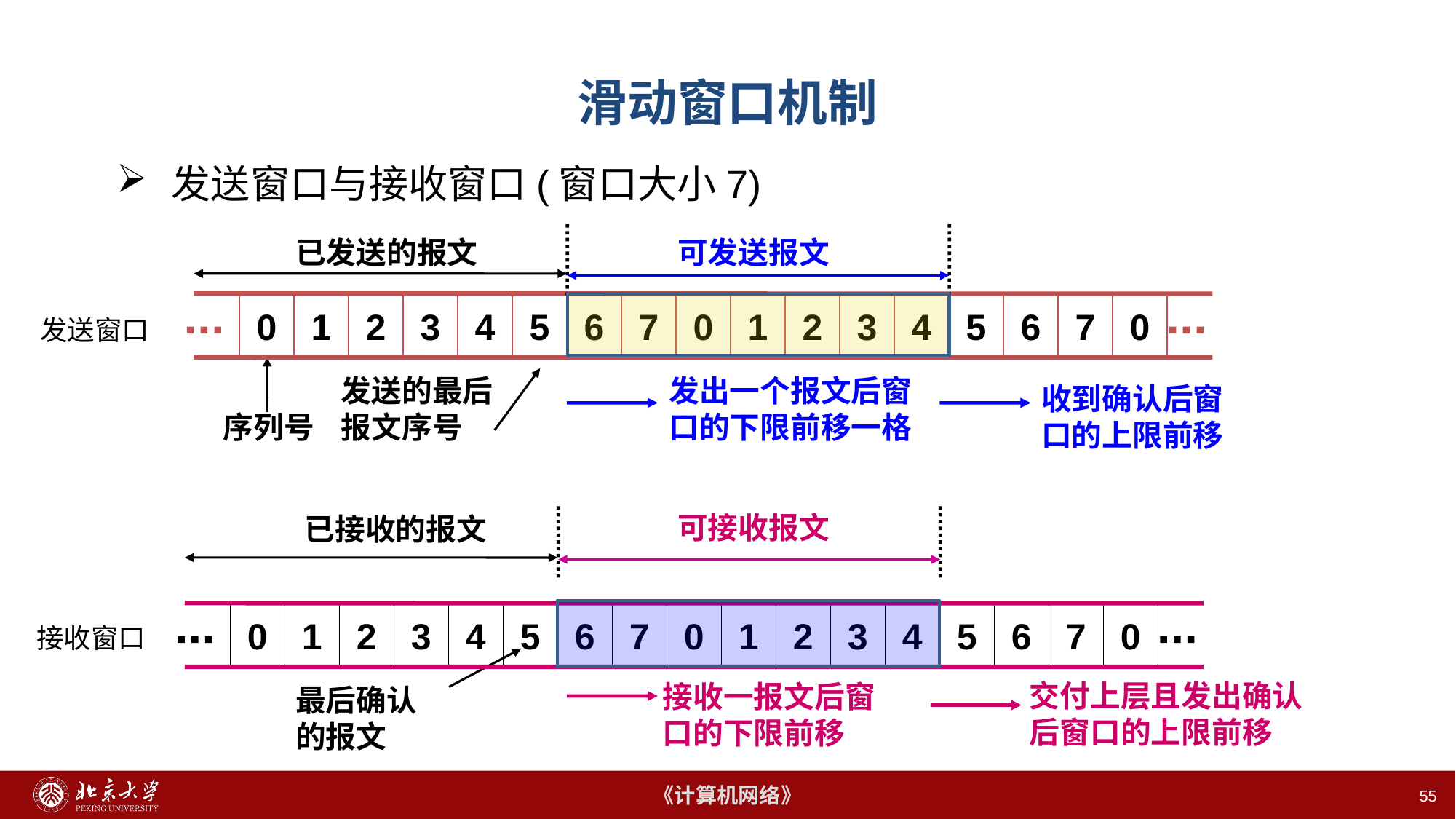

55
# 滑动窗口机制
发送窗口与接收窗口(窗口大小7)

可发送报文

已发送的报文

0
1
2
3
4
5
6
7
0
1
2
3
4
5
6
7
0

发送窗口

发送的最后报文序号
发出一个报文后窗口的下限前移一格

收到确认后窗口的上限前移
序列号

可接收报文

已接收的报文

0
1
2
3
4
5
6
7
0
1
2
3
4
5
6
7
0

接收窗口

交付上层且发出确认后窗口的上限前移
接收一报文后窗口的下限前移
最后确认的报文